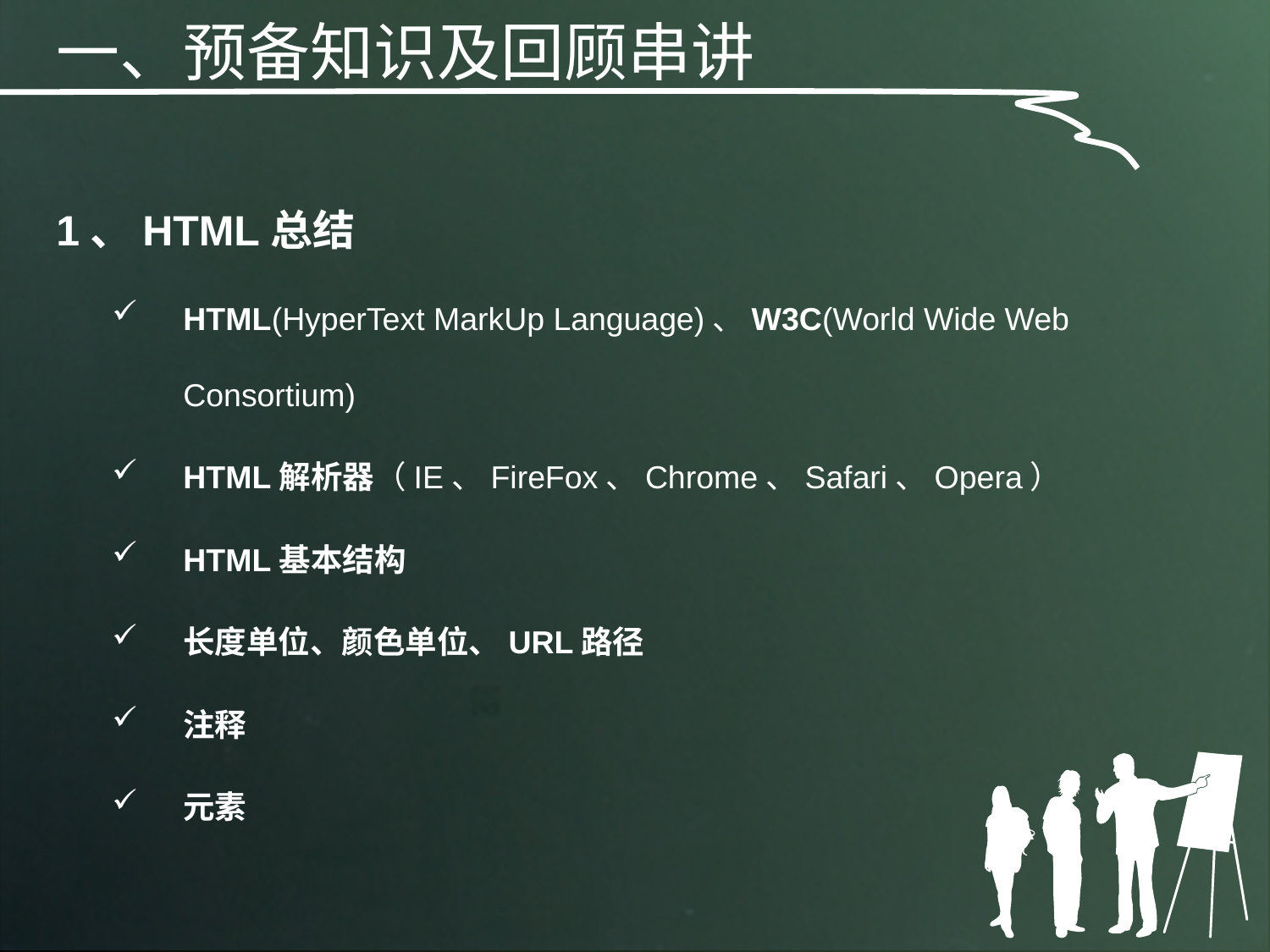

一、预备知识及回顾串讲

1、HTML总结
HTML(HyperText MarkUp Language)、W3C(World Wide Web Consortium)
HTML解析器（IE、FireFox、Chrome、Safari、Opera）
HTML基本结构
长度单位、颜色单位、URL路径
注释
元素